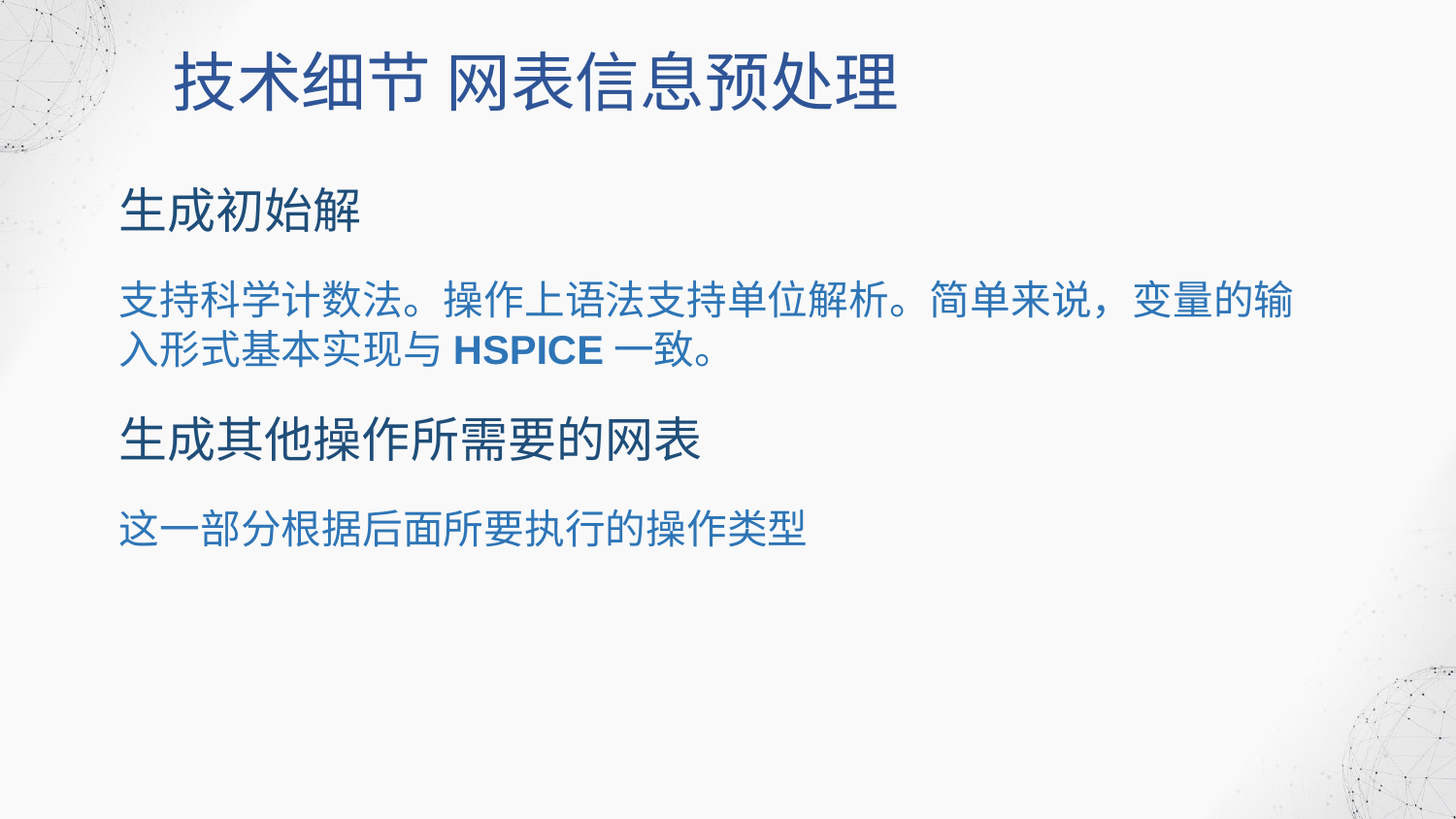

技术细节 网表信息预处理
生成初始解
支持科学计数法。操作上语法支持单位解析。简单来说，变量的输入形式基本实现与HSPICE一致。
生成其他操作所需要的网表
这一部分根据后面所要执行的操作类型